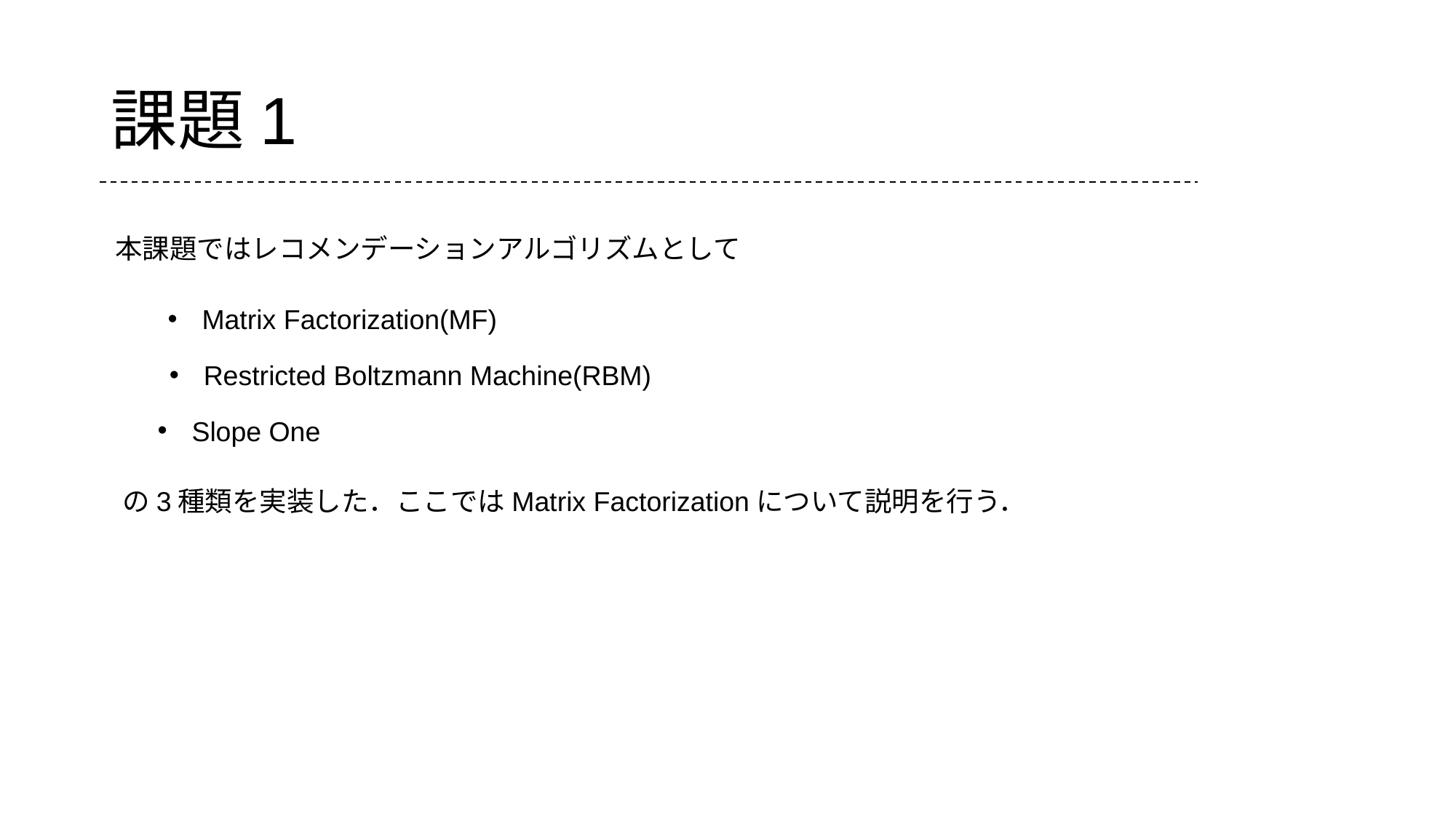

# 課題1
本課題ではレコメンデーションアルゴリズムとして
Matrix Factorization(MF)
Restricted Boltzmann Machine(RBM)
Slope One
の3種類を実装した．ここではMatrix Factorizationについて説明を行う．